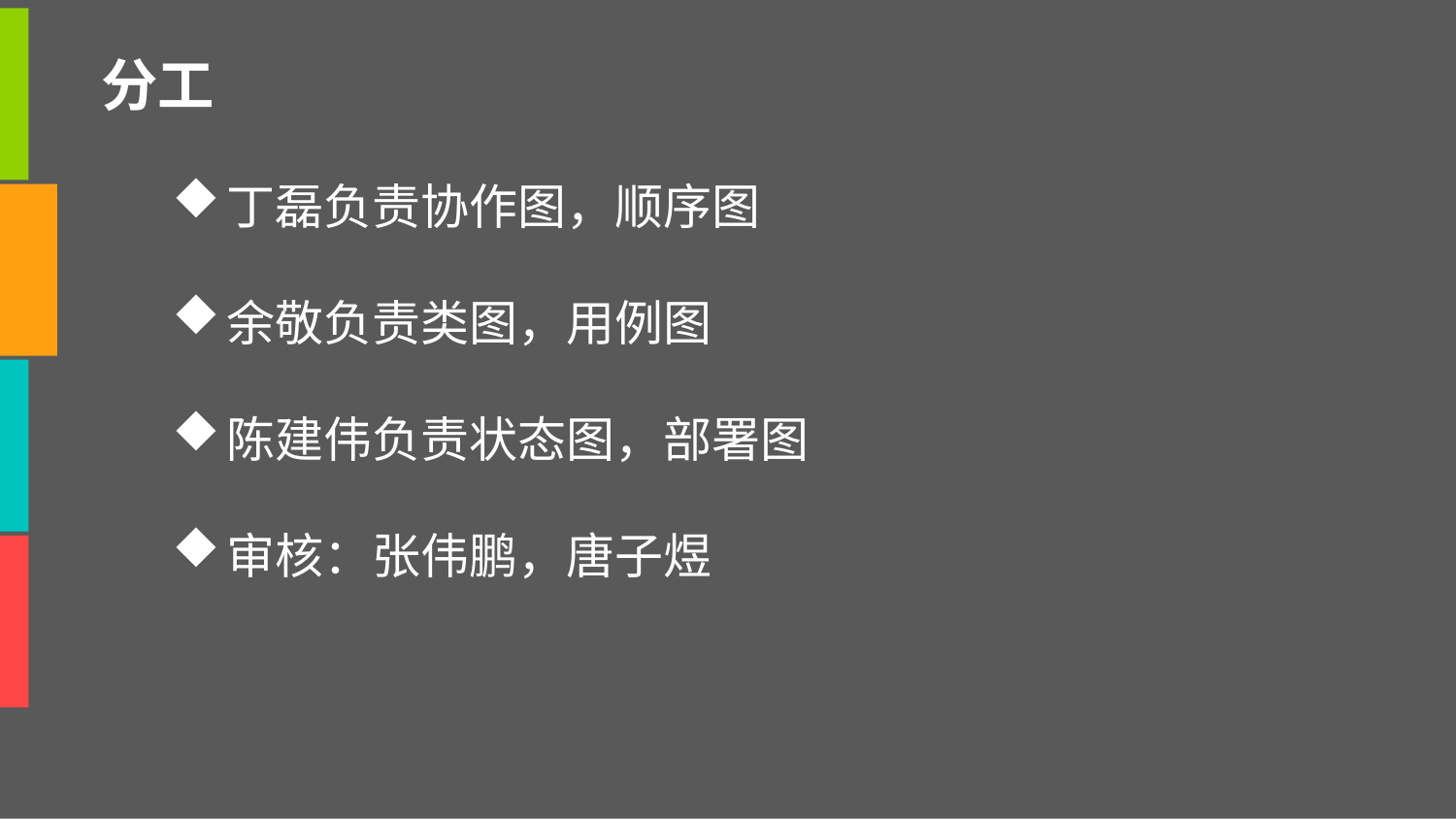

分工
丁磊负责协作图，顺序图

余敬负责类图，用例图

陈建伟负责状态图，部署图

审核：张伟鹏，唐子煜